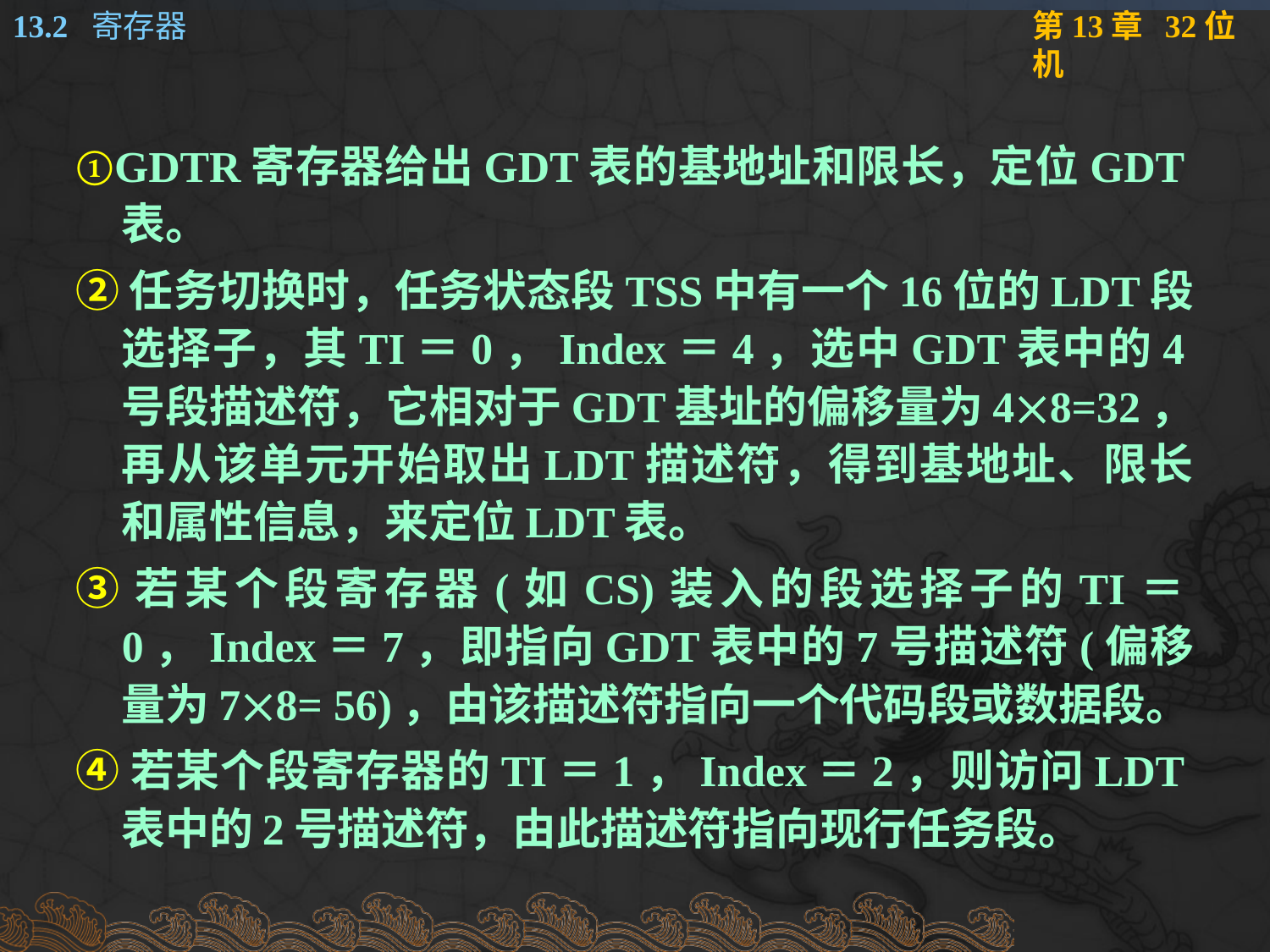

①GDTR寄存器给出GDT表的基地址和限长，定位GDT表。
②任务切换时，任务状态段TSS中有一个16位的LDT段选择子，其TI＝0，Index＝4，选中GDT表中的4号段描述符，它相对于GDT基址的偏移量为4×8=32，再从该单元开始取出LDT描述符，得到基地址、限长和属性信息，来定位LDT表。
③若某个段寄存器(如CS)装入的段选择子的TI＝0，Index＝7，即指向GDT表中的7号描述符(偏移量为7×8= 56)，由该描述符指向一个代码段或数据段。
④若某个段寄存器的TI＝1，Index＝2，则访问LDT表中的2号描述符，由此描述符指向现行任务段。